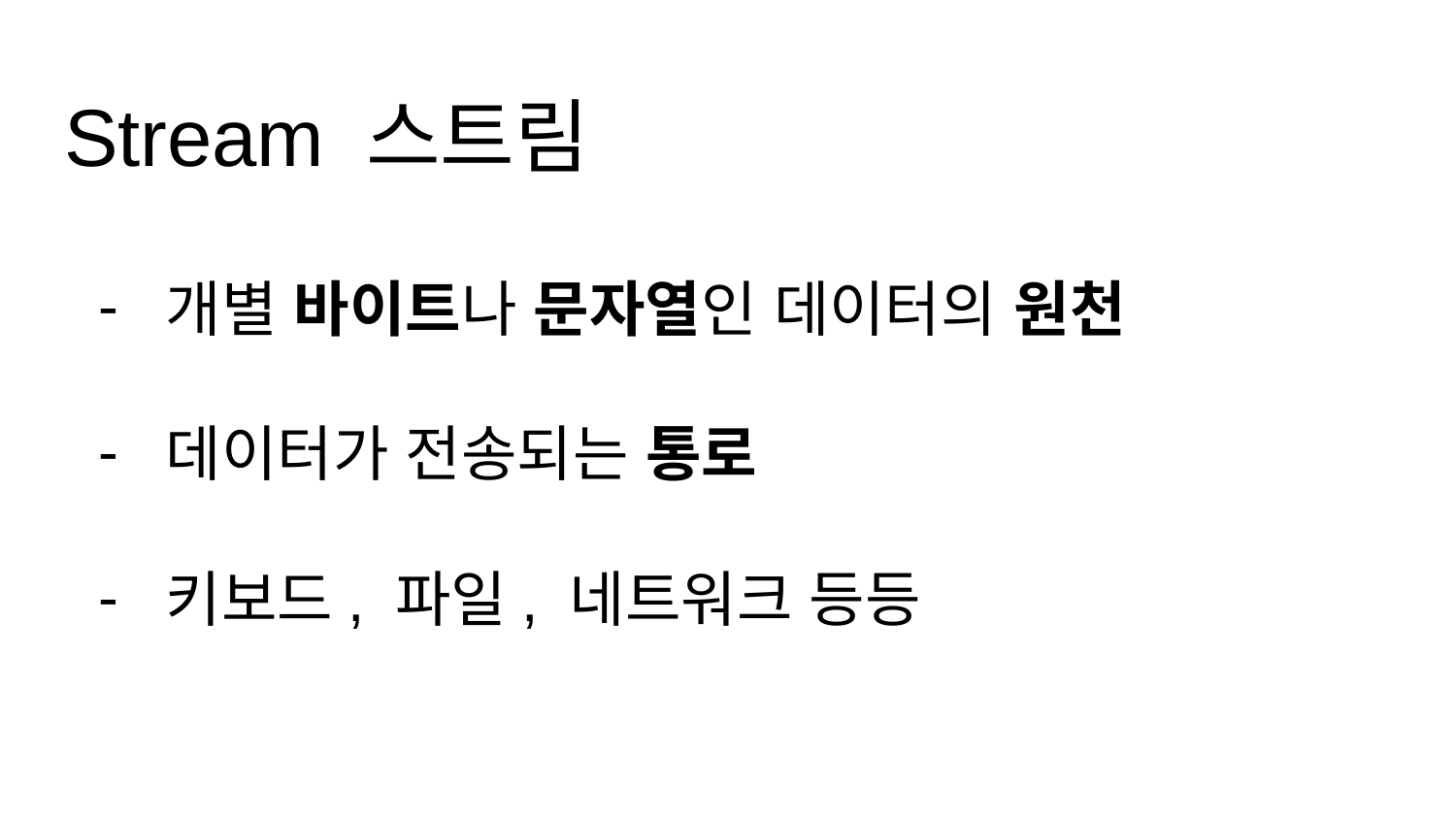

# Stream 스트림
개별 바이트나 문자열인 데이터의 원천

데이터가 전송되는 통로

키보드, 파일, 네트워크 등등